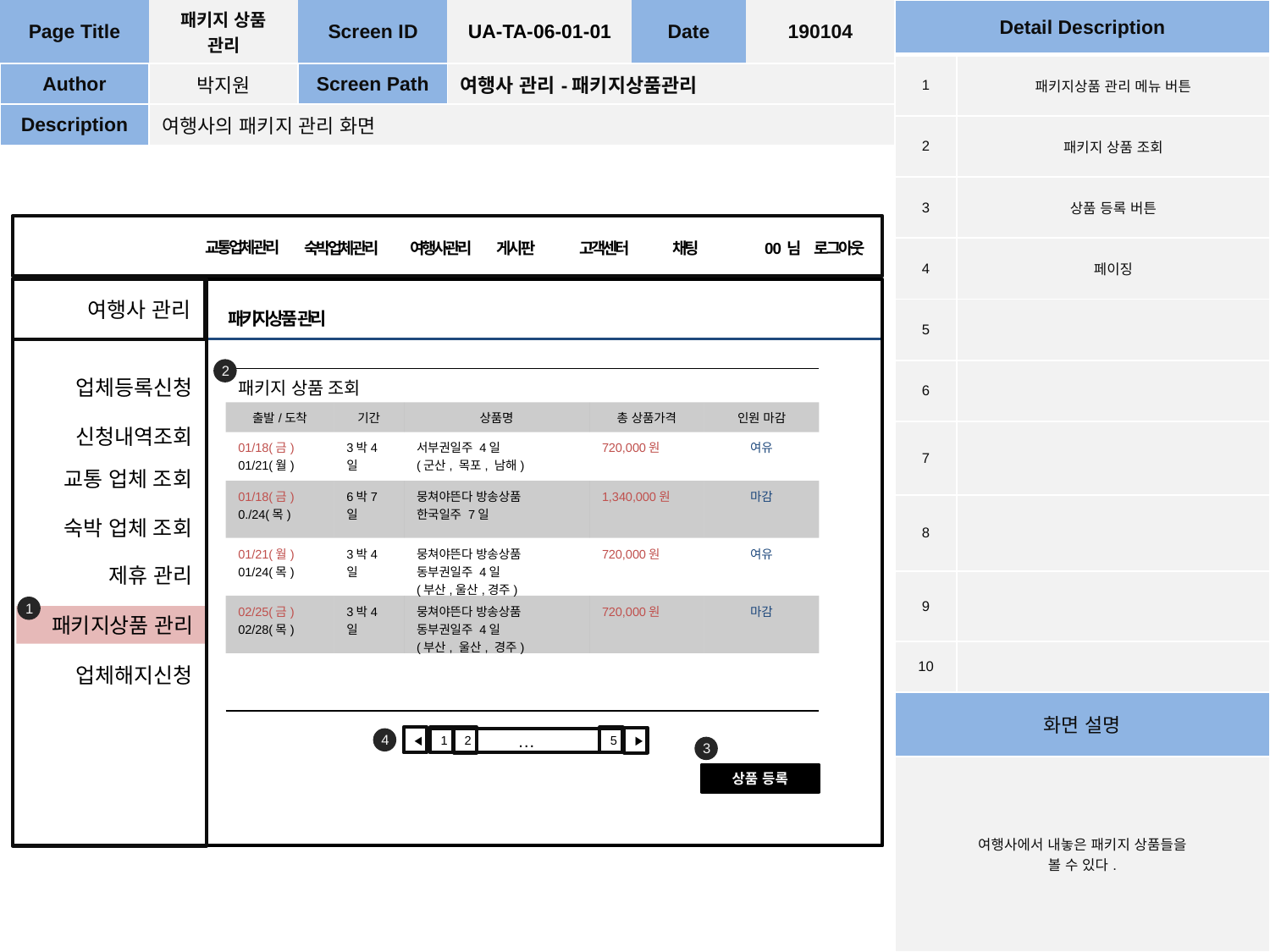

| Page Title | 패키지 상품 관리 | Screen ID | UA-TA-06-01-01 | Date | 190104 |
| --- | --- | --- | --- | --- | --- |
| Author | 박지원 | Screen Path | 여행사 관리-패키지상품관리 |  |  |
| Description | 여행사의 패키지 관리 화면 |  |  |  |  |
| Detail Description |  |
| --- | --- |
| 1 | 패키지상품 관리 메뉴 버튼 |
| 2 | 패키지 상품 조회 |
| 3 | 상품 등록 버튼 |
| 4 | 페이징 |
| 5 |  |
| 6 |  |
| 7 |  |
| 8 |  |
| 9 |  |
| 10 |  |
| 화면 설명 |  |
| 여행사에서 내놓은 패키지 상품들을 볼 수 있다. |  |

교통업체관리
게시판
고객센터
채팅
0 0 님
로그아웃
숙박업체관리
여행사관리

여행사 관리
패키지상품 관리
2

업체등록신청
| 패키지 상품 조회 |  |  |  |  |
| --- | --- | --- | --- | --- |
| 출발/도착 | 기간 | 상품명 | 총 상품가격 | 인원 마감 |
| 01/18(금) 01/21(월) | 3박4일 | 서부권일주 4일 (군산, 목포, 남해) | 720,000원 | 여유 |
| 01/18(금) 0./24(목) | 6박7일 | 뭉쳐야뜬다 방송상품 한국일주 7일 | 1,340,000원 | 마감 |
| 01/21(월) 01/24(목) | 3박4일 | 뭉쳐야뜬다 방송상품 동부권일주 4일 (부산,울산,경주) | 720,000원 | 여유 |
| 02/25(금) 02/28(목) | 3박4일 | 뭉쳐야뜬다 방송상품 동부권일주 4일 (부산, 울산, 경주) | 720,000원 | 마감 |
|  |  |  |  |  |
신청내역조회
교통 업체 조회
숙박 업체 조회
제휴 관리
1

패키지상품 관리
업체해지신청
4

◀
1
5
2
▶
…
3

상품 등록